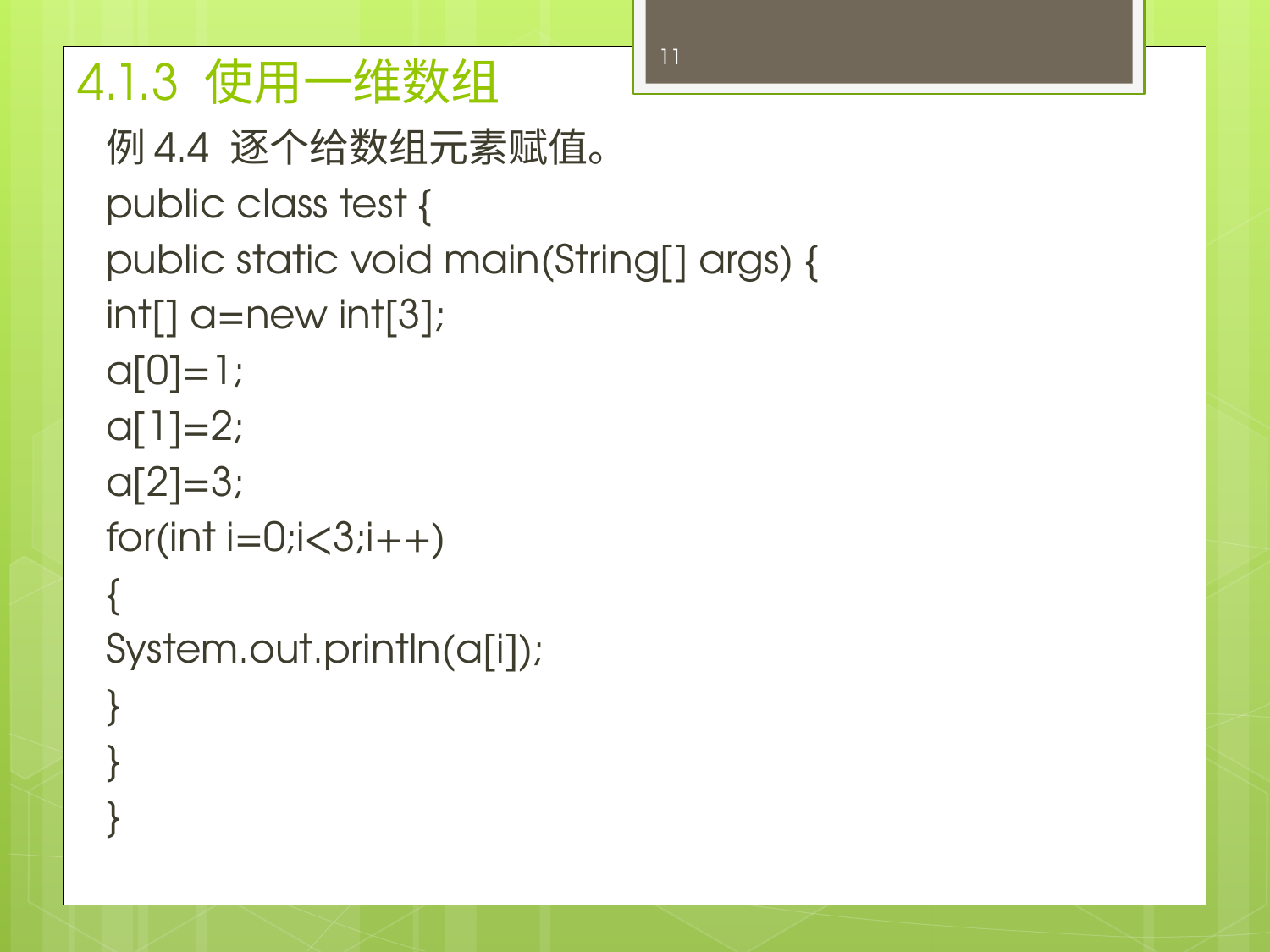

11
# 4.1.3 使用一维数组
例4.4 逐个给数组元素赋值。
public class test {
public static void main(String[] args) {
	int[] a=new int[3];
	a[0]=1;
	a[1]=2;
	a[2]=3;
	for(int i=0;i<3;i++)
		{
		System.out.println(a[i]);
		}
}
}